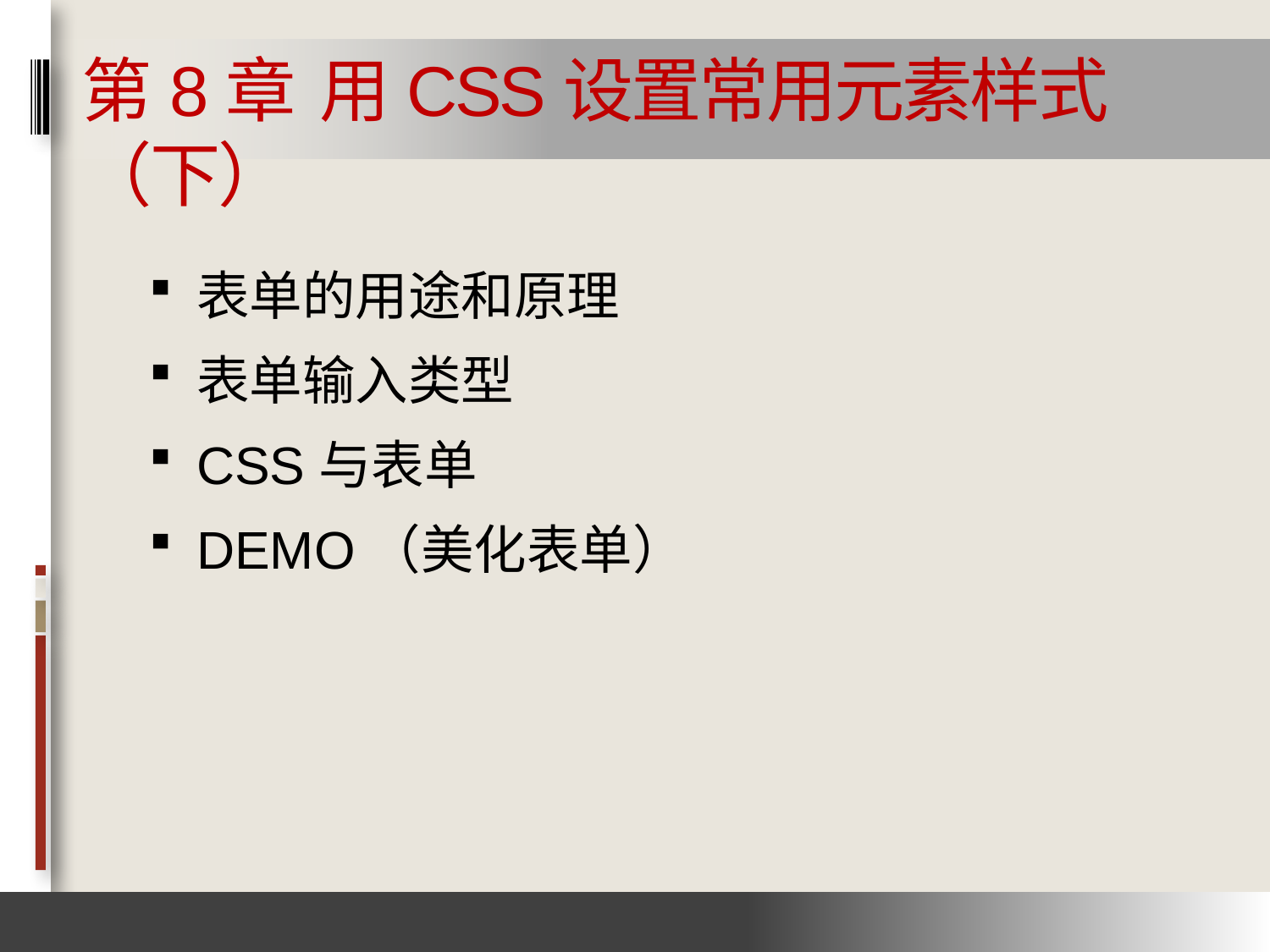

# 第8章  用CSS设置常用元素样式（下）
表单的用途和原理
表单输入类型
CSS与表单
DEMO（美化表单）